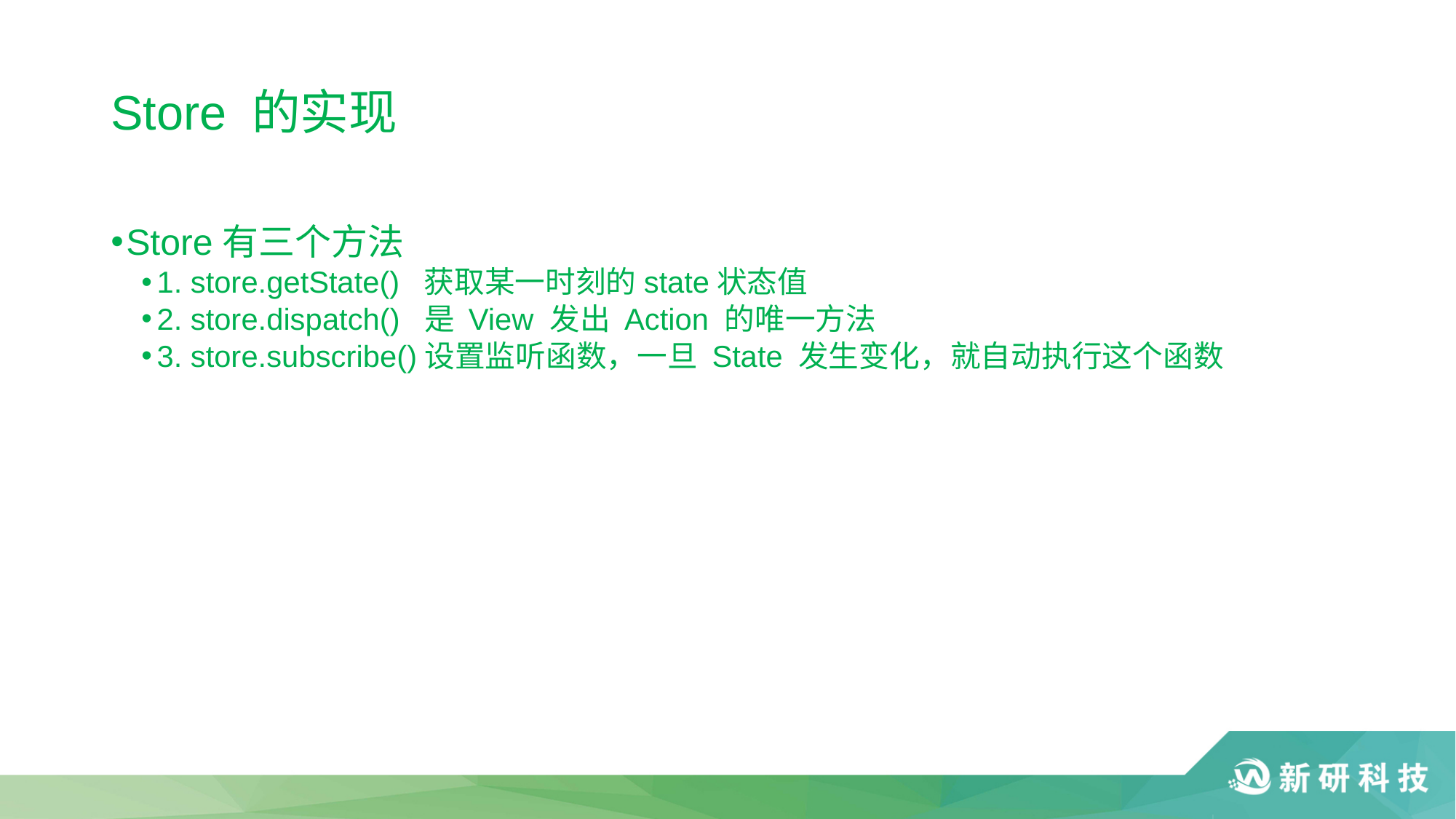

# Store 的实现
Store有三个方法
1. store.getState()  获取某一时刻的state状态值
2. store.dispatch()  是 View 发出 Action 的唯一方法
3. store.subscribe()设置监听函数，一旦 State 发生变化，就自动执行这个函数